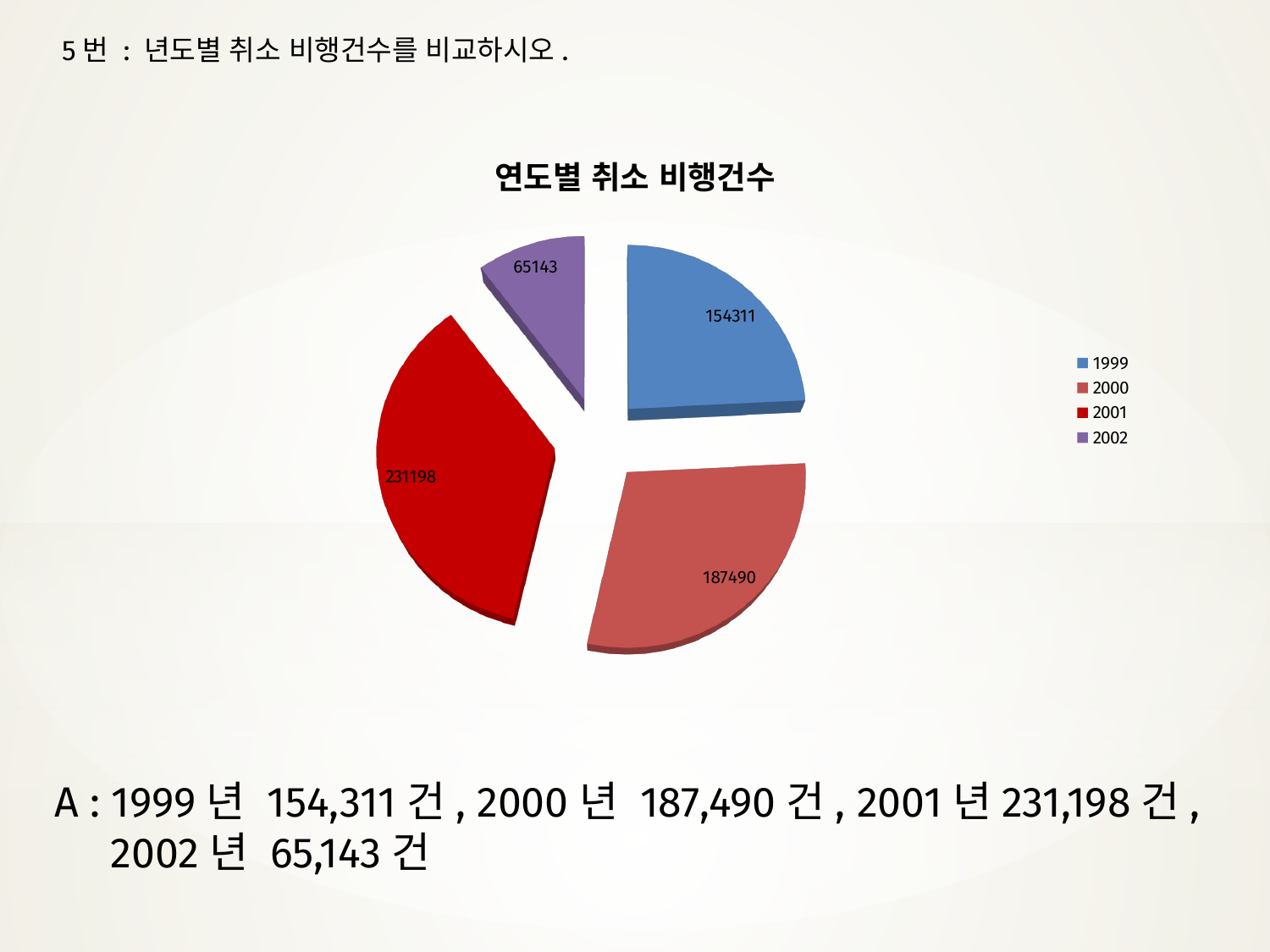

5번 : 년도별 취소 비행건수를 비교하시오.

[unsupported chart]

A : 1999년 154,311건, 2000년 187,490건, 2001년231,198건,
     2002년 65,143건